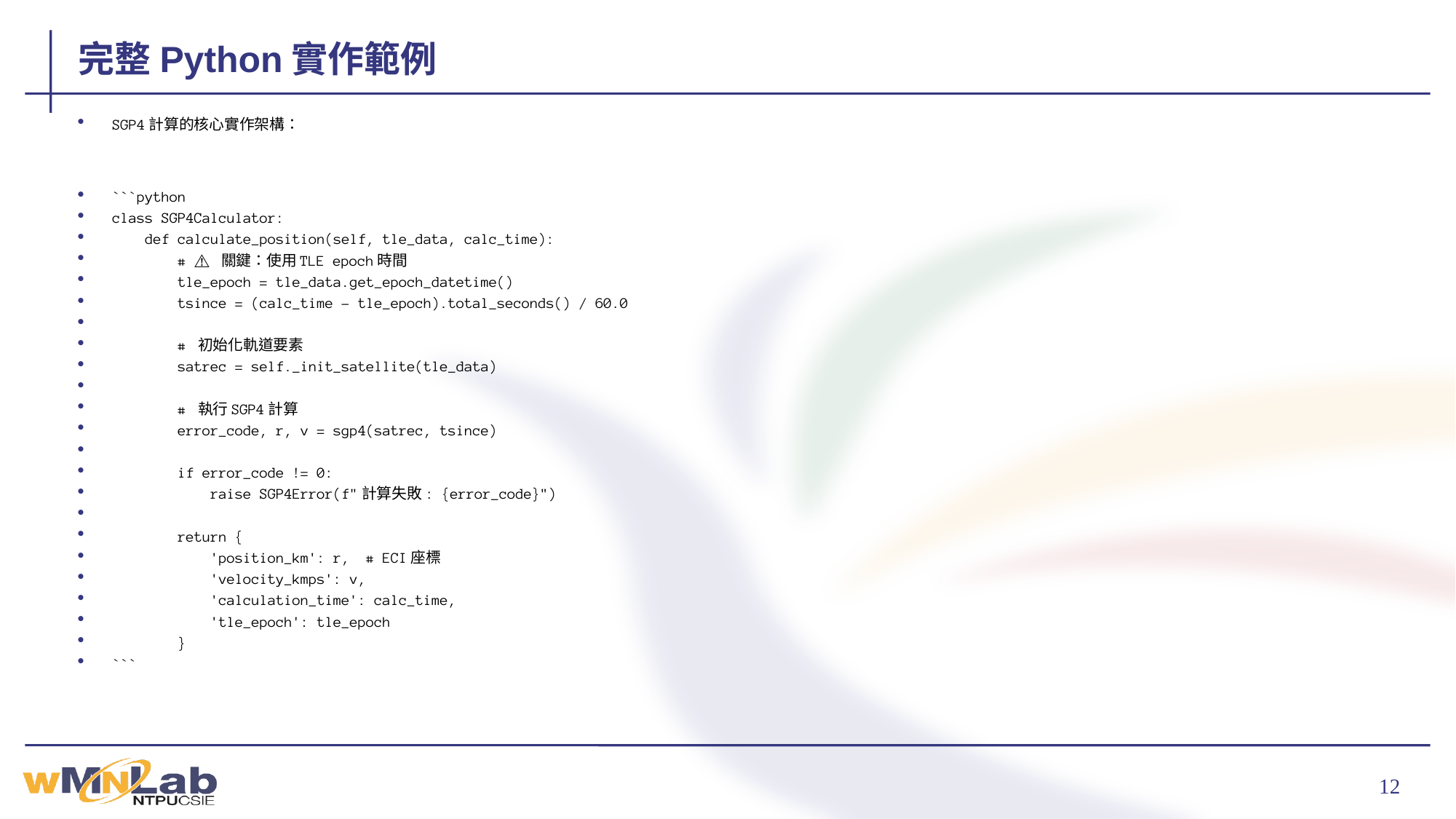

# 完整Python實作範例
SGP4計算的核心實作架構：

```python
class SGP4Calculator:
    def calculate_position(self, tle_data, calc_time):
        # ⚠️ 關鍵：使用TLE epoch時間
        tle_epoch = tle_data.get_epoch_datetime()
        tsince = (calc_time - tle_epoch).total_seconds() / 60.0

        # 初始化軌道要素
        satrec = self._init_satellite(tle_data)

        # 執行SGP4計算
        error_code, r, v = sgp4(satrec, tsince)

        if error_code != 0:
            raise SGP4Error(f"計算失敗: {error_code}")

        return {
            'position_km': r,  # ECI座標
            'velocity_kmps': v,
            'calculation_time': calc_time,
            'tle_epoch': tle_epoch
        }
```